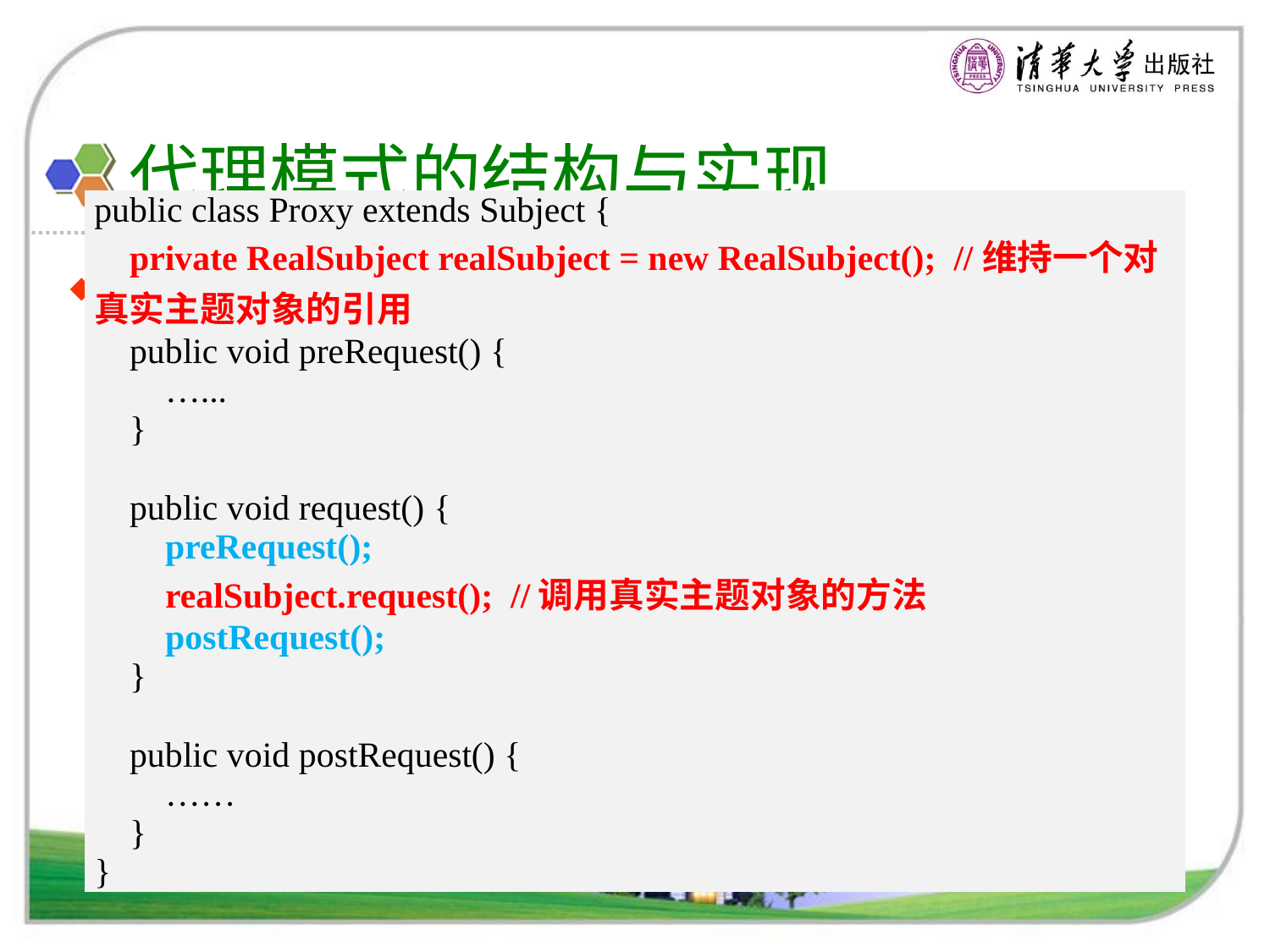

# 代理模式的结构与实现
| public class Proxy extends Subject { private RealSubject realSubject = new RealSubject(); //维持一个对真实主题对象的引用  public void preRequest() { …... }   public void request() { preRequest(); realSubject.request(); //调用真实主题对象的方法 postRequest(); }   public void postRequest() { …… } } |
| --- |
代理模式的实现
代理类典型代码：